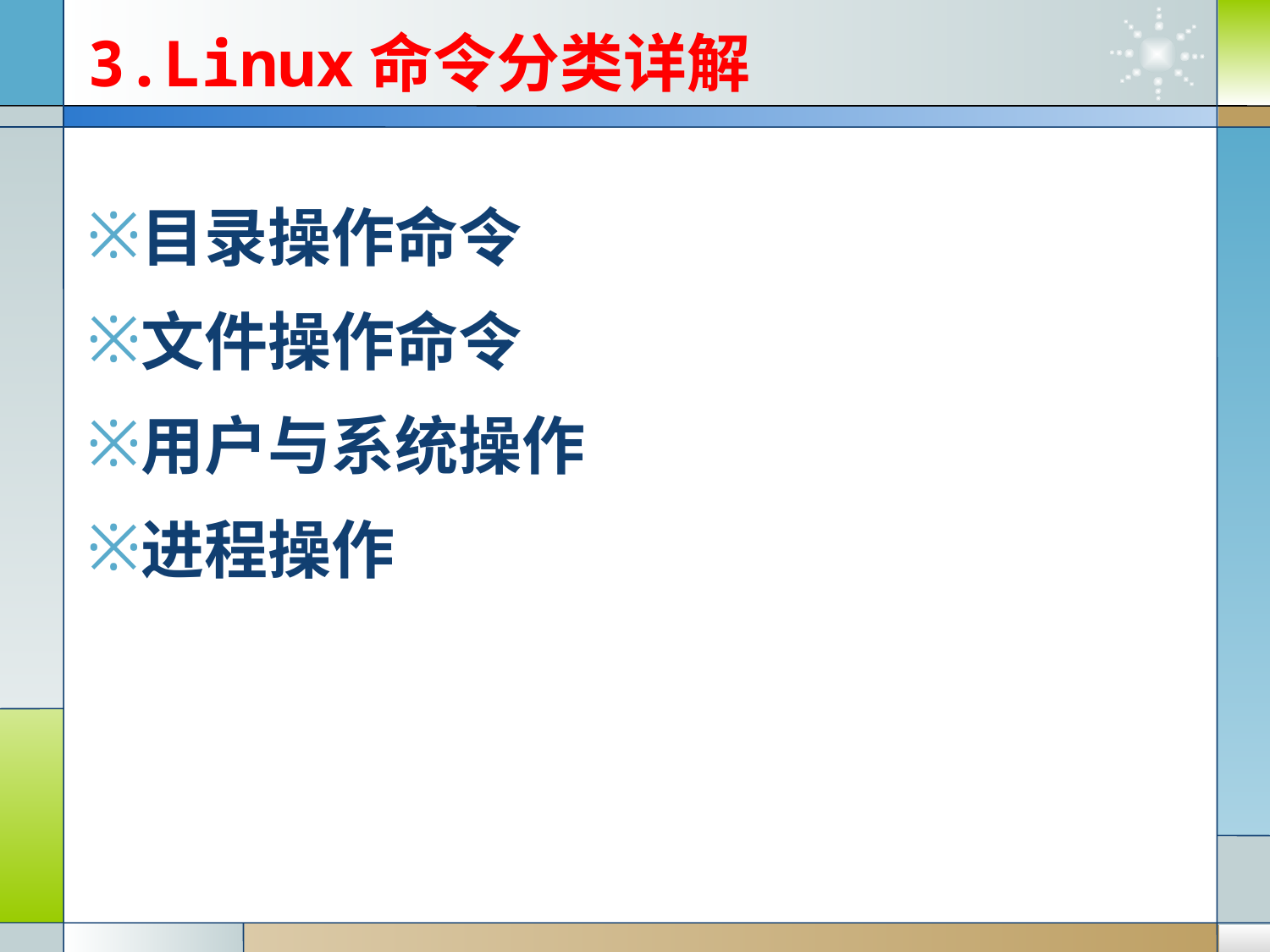

# 3.Linux命令分类详解
目录操作命令
文件操作命令
用户与系统操作
进程操作
37